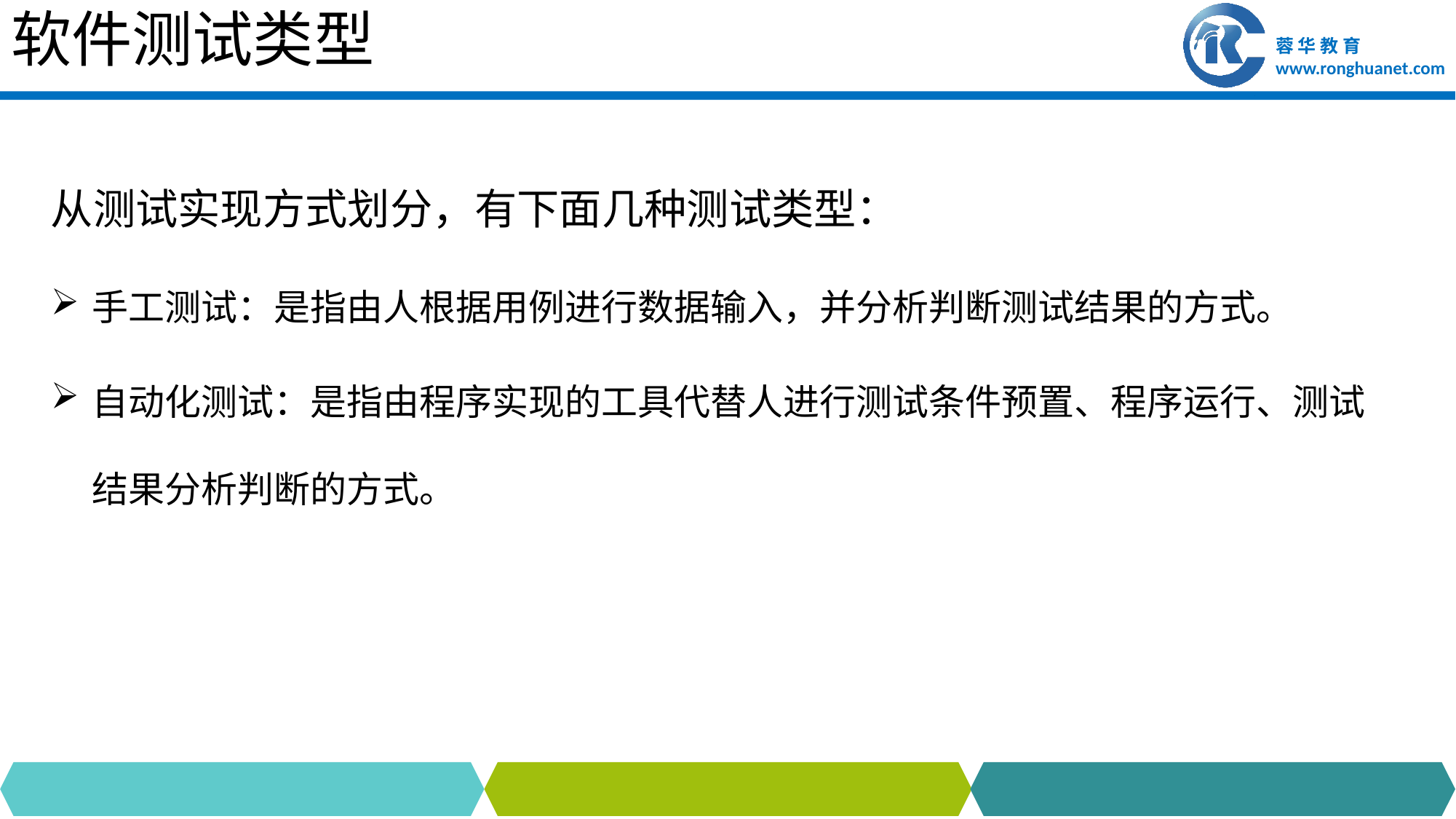

# 软件测试类型
从测试实现方式划分，有下面几种测试类型：
手工测试：是指由人根据用例进行数据输入，并分析判断测试结果的方式。
自动化测试：是指由程序实现的工具代替人进行测试条件预置、程序运行、测试结果分析判断的方式。